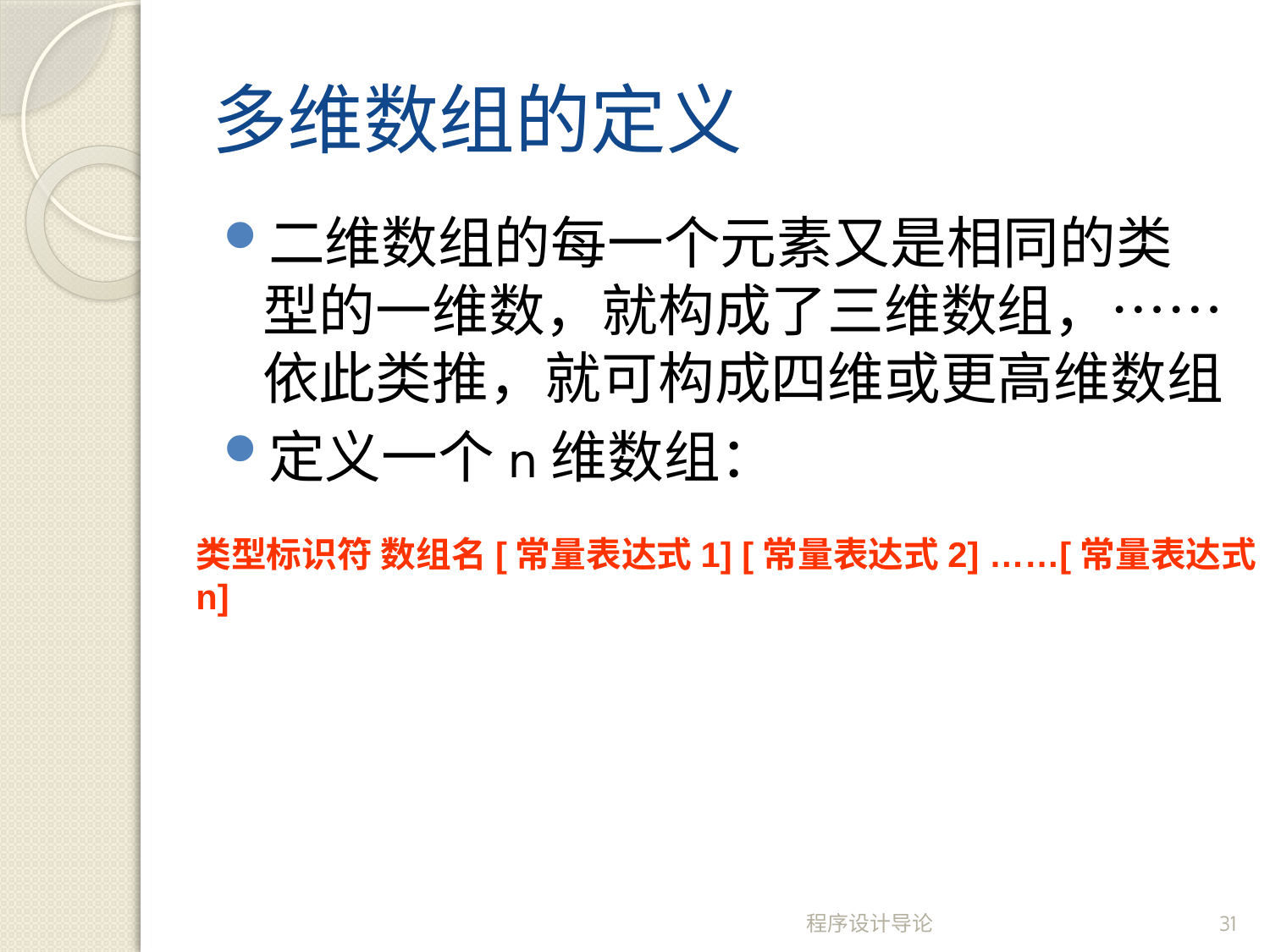

# 多维数组的定义
二维数组的每一个元素又是相同的类型的一维数，就构成了三维数组，……依此类推，就可构成四维或更高维数组
定义一个n维数组：
类型标识符 数组名[常量表达式1] [常量表达式2] ……[常量表达式n]

程序设计导论
31